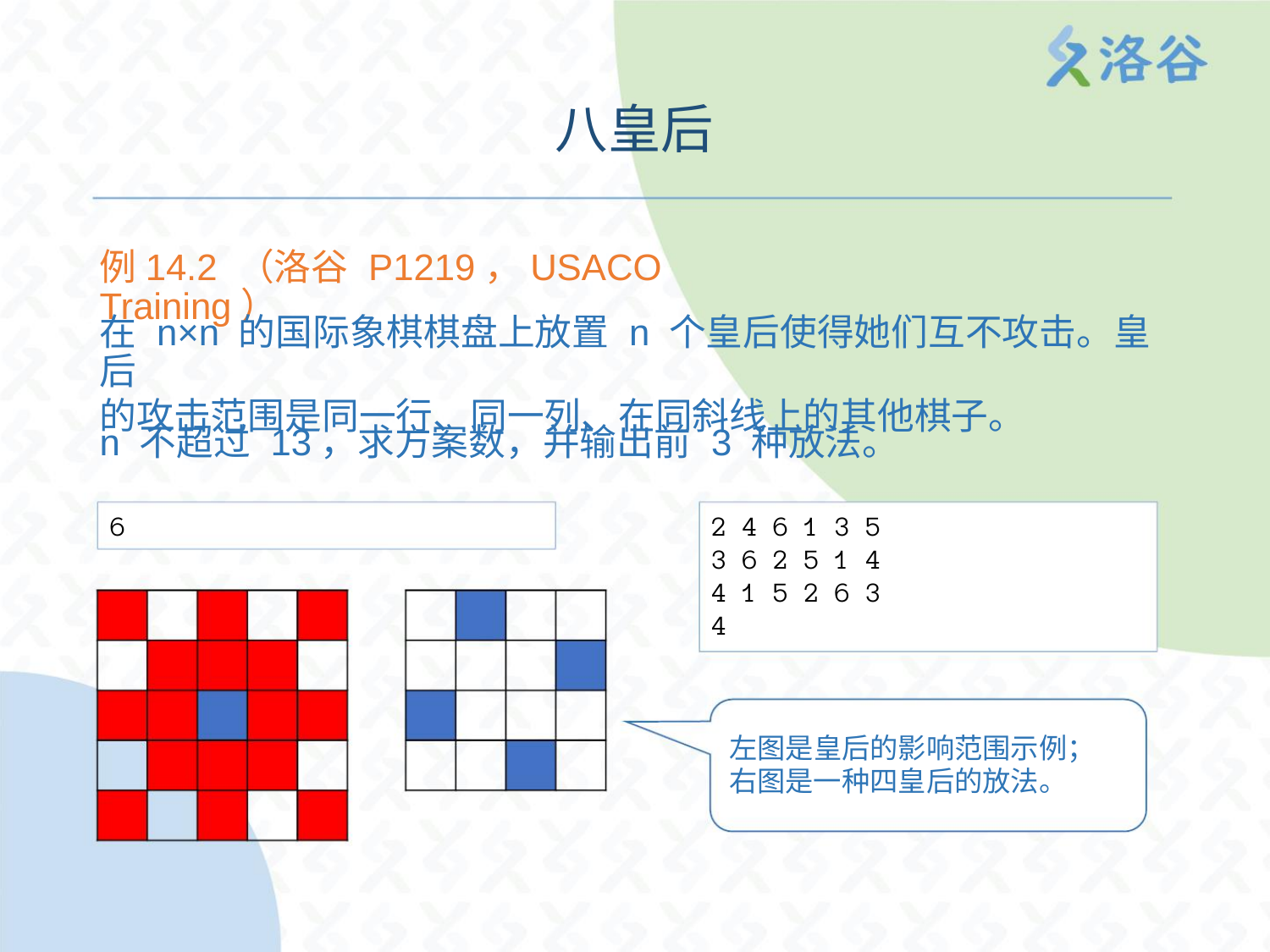

八皇后
例14.2 （洛谷 P1219，USACO Training）
在 n×n 的国际象棋棋盘上放置 n 个皇后使得她们互不攻击。皇后
的攻击范围是同一行、同一列、在同斜线上的其他棋子。
n 不超过 13，求方案数，并输出前 3 种放法。
6
2 4 6 1 3 5
3 6 2 5 1 4
4 1 5 2 6 3
4
左图是皇后的影响范围示例；
右图是一种四皇后的放法。